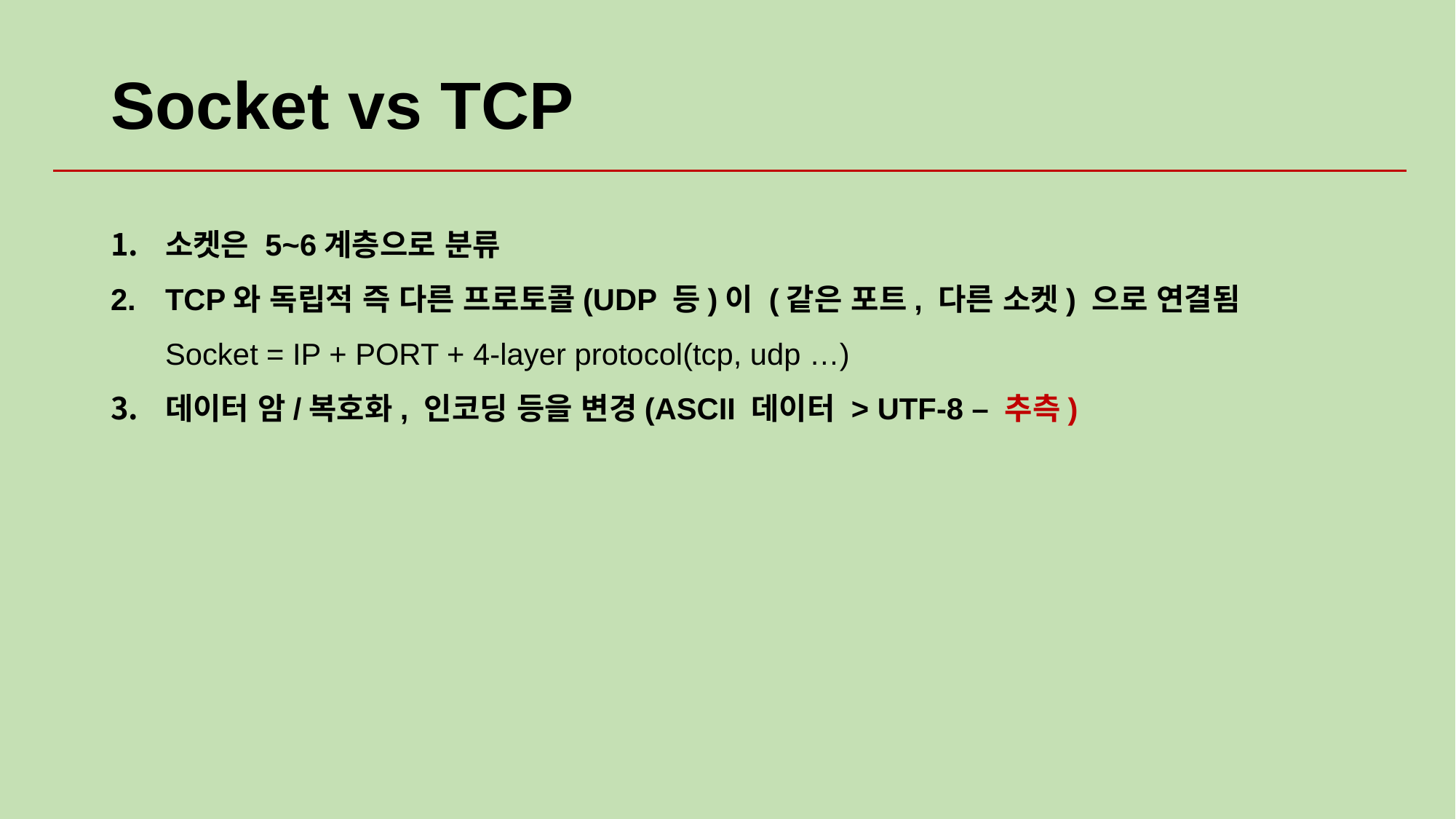

# Socket vs TCP
소켓은 5~6계층으로 분류
TCP와 독립적 즉 다른 프로토콜(UDP 등)이 (같은 포트, 다른 소켓) 으로 연결됨 Socket = IP + PORT + 4-layer protocol(tcp, udp …)
데이터 암/복호화, 인코딩 등을 변경(ASCII 데이터 > UTF-8 – 추측)